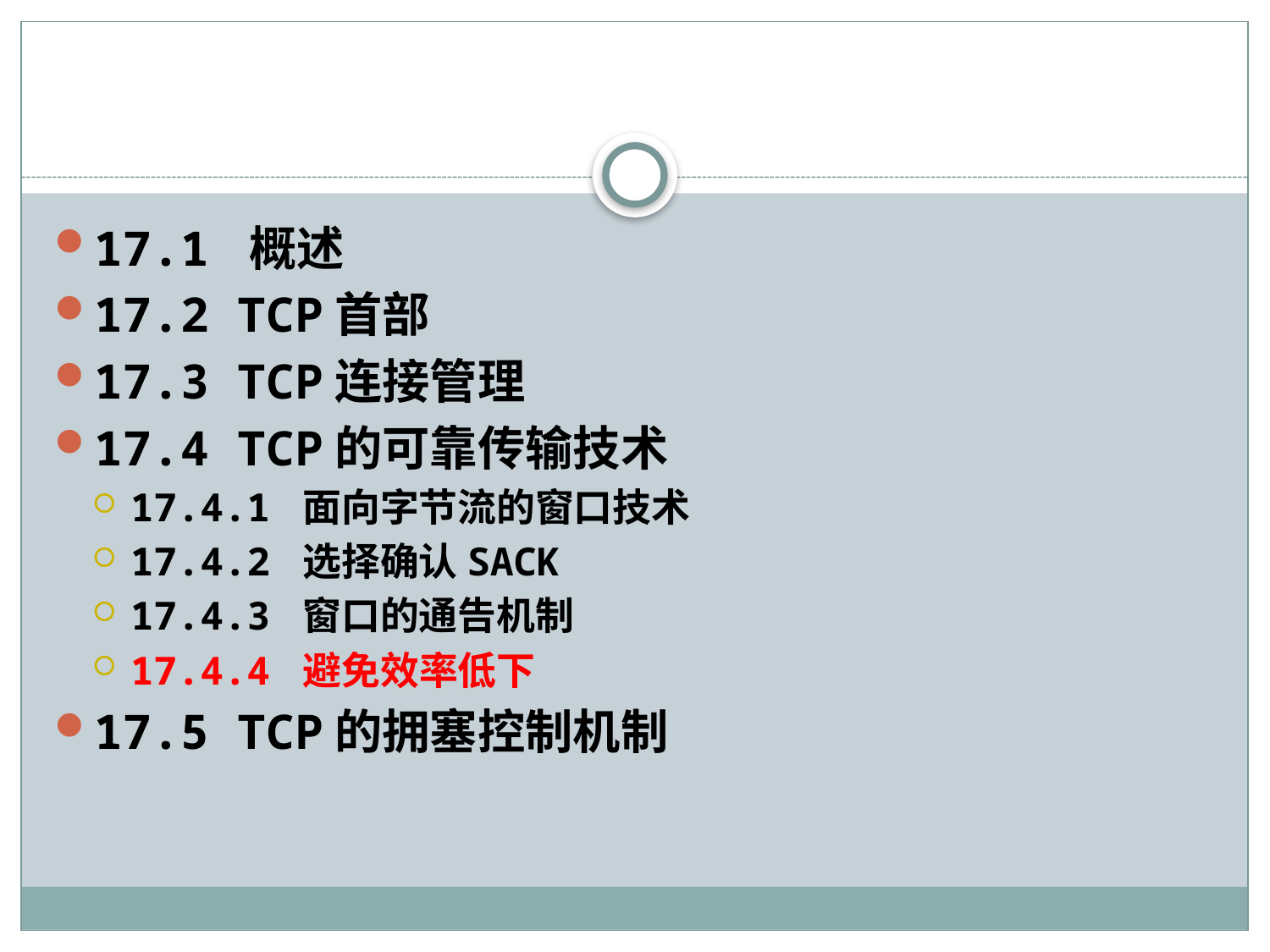

#
17.1 概述
17.2 TCP首部
17.3 TCP连接管理
17.4 TCP的可靠传输技术
17.4.1 面向字节流的窗口技术
17.4.2 选择确认SACK
17.4.3 窗口的通告机制
17.4.4 避免效率低下
17.5 TCP的拥塞控制机制